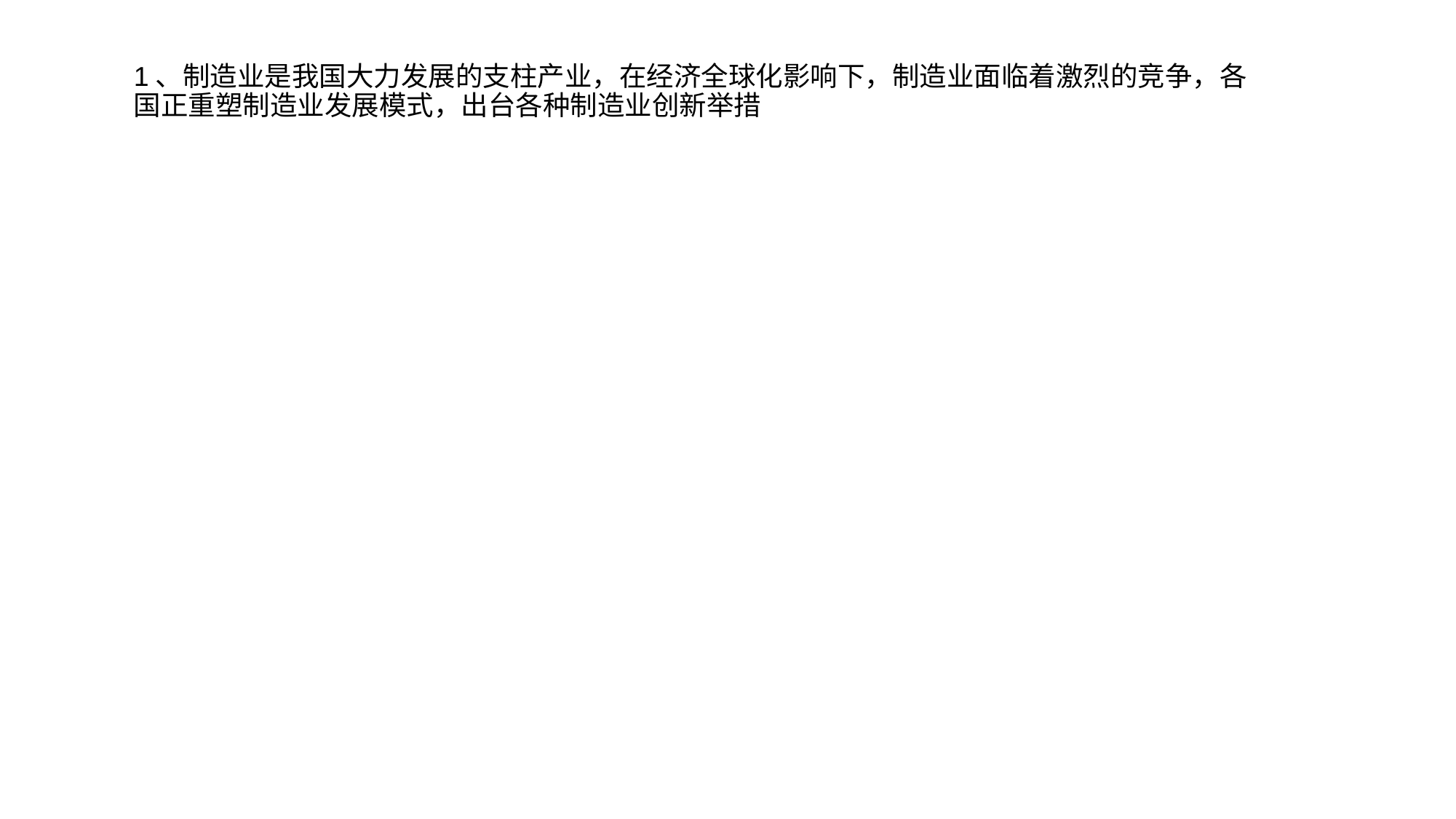

1、制造业是我国大力发展的支柱产业，在经济全球化影响下，制造业面临着激烈的竞争，各国正重塑制造业发展模式，出台各种制造业创新举措